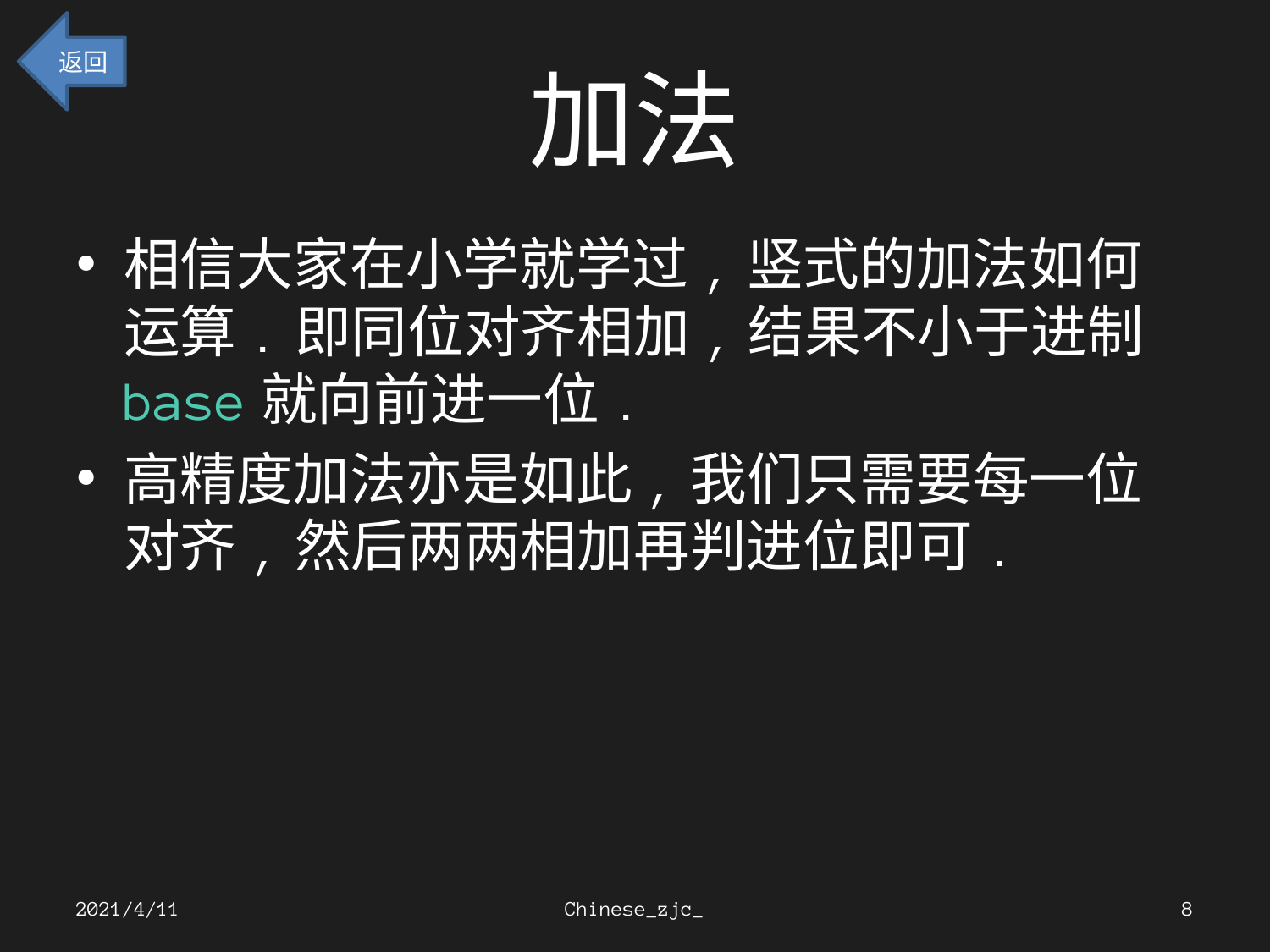

返回
# 加法
相信大家在小学就学过,竖式的加法如何运算.即同位对齐相加,结果不小于进制base就向前进一位.
高精度加法亦是如此,我们只需要每一位对齐,然后两两相加再判进位即可.
2021/4/11
Chinese_zjc_
8